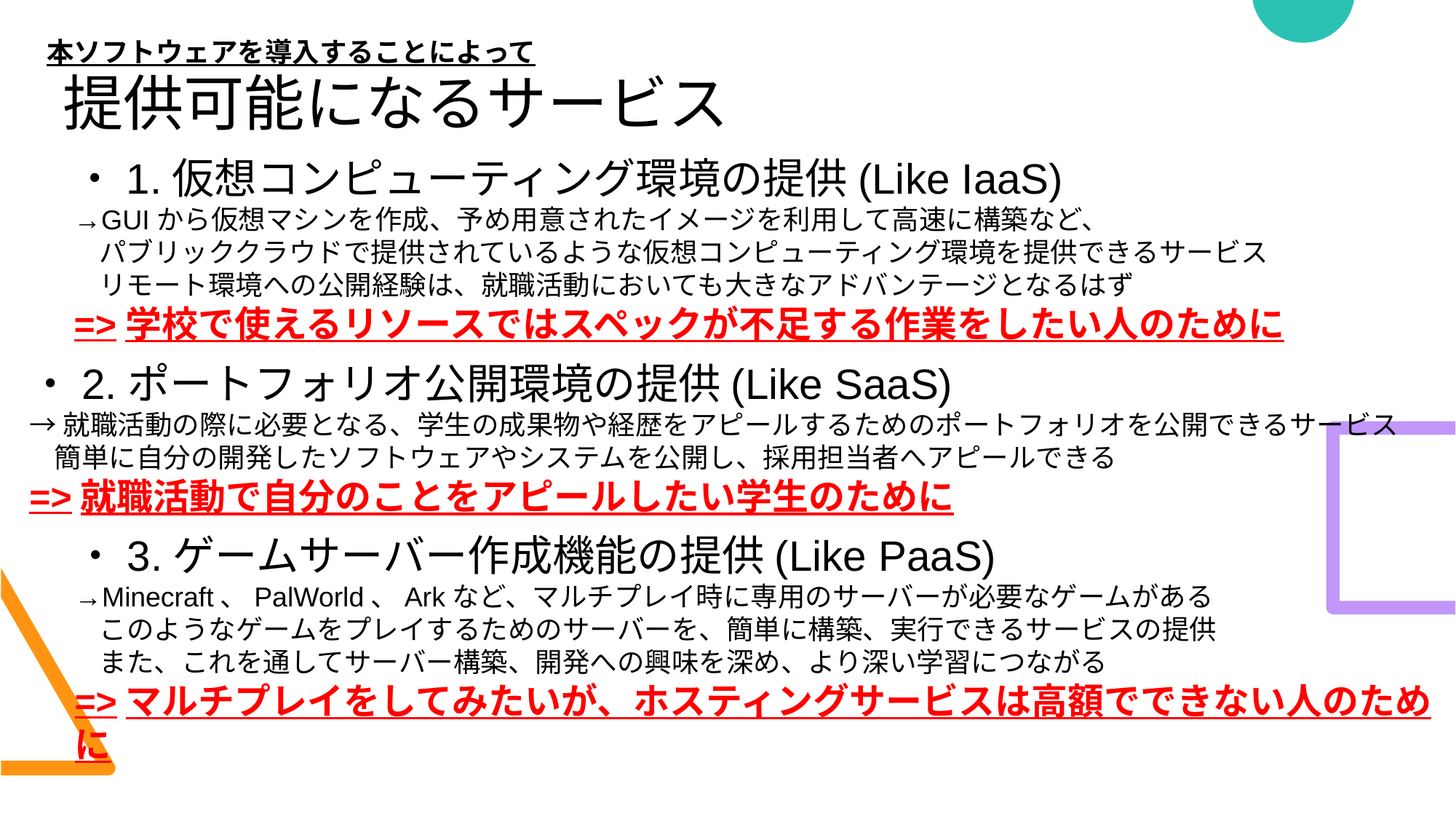

本ソフトウェアを導入することによって
提供可能になるサービス
・1.仮想コンピューティング環境の提供(Like IaaS)
→GUIから仮想マシンを作成、予め用意されたイメージを利用して高速に構築など、
   パブリッククラウドで提供されているような仮想コンピューティング環境を提供できるサービス
   リモート環境への公開経験は、就職活動においても大きなアドバンテージとなるはず
=>学校で使えるリソースではスペックが不足する作業をしたい人のために
・2.ポートフォリオ公開環境の提供(Like SaaS)
→就職活動の際に必要となる、学生の成果物や経歴をアピールするためのポートフォリオを公開できるサービス
   簡単に自分の開発したソフトウェアやシステムを公開し、採用担当者へアピールできる
=>就職活動で自分のことをアピールしたい学生のために
・3.ゲームサーバー作成機能の提供(Like PaaS)
→Minecraft、PalWorld、Arkなど、マルチプレイ時に専用のサーバーが必要なゲームがある
   このようなゲームをプレイするためのサーバーを、簡単に構築、実行できるサービスの提供
   また、これを通してサーバー構築、開発への興味を深め、より深い学習につながる
=>マルチプレイをしてみたいが、ホスティングサービスは高額でできない人のために